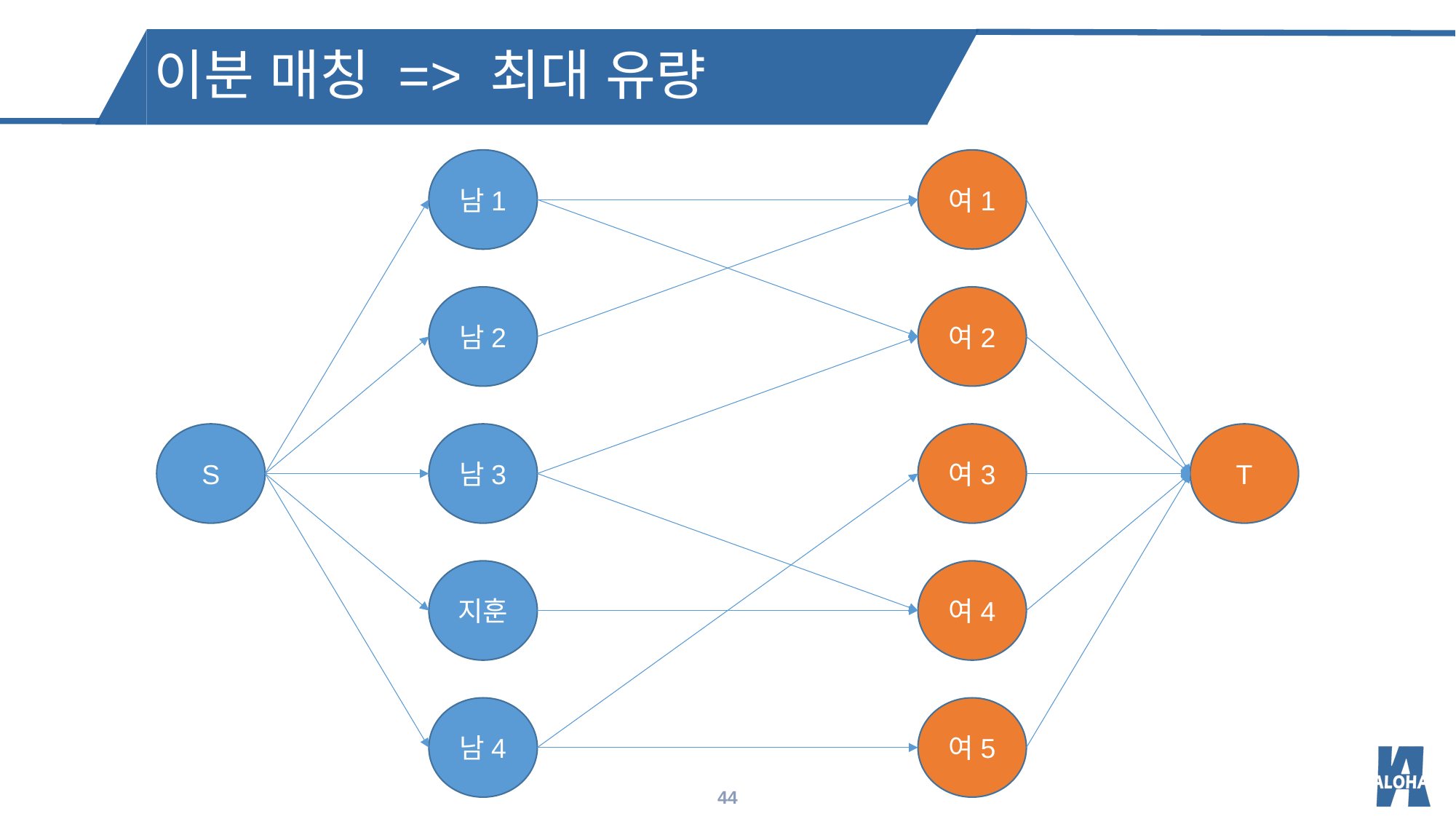

이분 매칭 => 최대 유량
남1
여1
남2
여2
S
남3
여3
T
지훈
여4
여5
남4
44